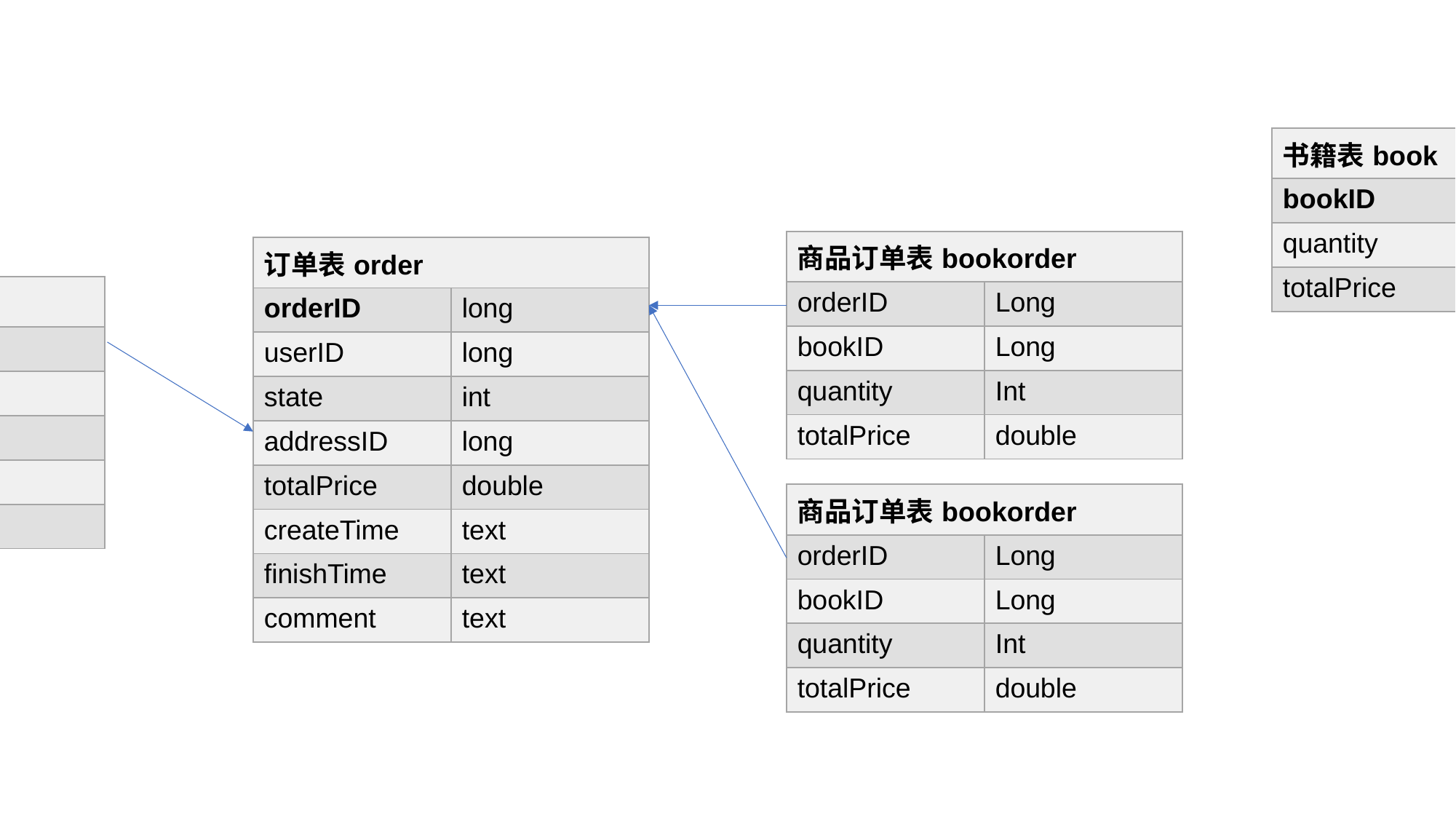

| 书籍表book |  |
| --- | --- |
| bookID | Long |
| quantity | Int |
| totalPrice | double |
| 商品订单表bookorder |  |
| --- | --- |
| orderID | Long |
| bookID | Long |
| quantity | Int |
| totalPrice | double |
| 订单表order |  |
| --- | --- |
| orderID | long |
| userID | long |
| state | int |
| addressID | long |
| totalPrice | double |
| createTime | text |
| finishTime | text |
| comment | text |
| 地址簿address |  |
| --- | --- |
| addressID | Long |
| userID | Long |
| address | Text |
| phone | Long |
| receiver | text |
| 商品订单表bookorder |  |
| --- | --- |
| orderID | Long |
| bookID | Long |
| quantity | Int |
| totalPrice | double |
| 用户表 |  |
| --- | --- |
| userID | Long |
|  | Int |
| totalPrice | double |